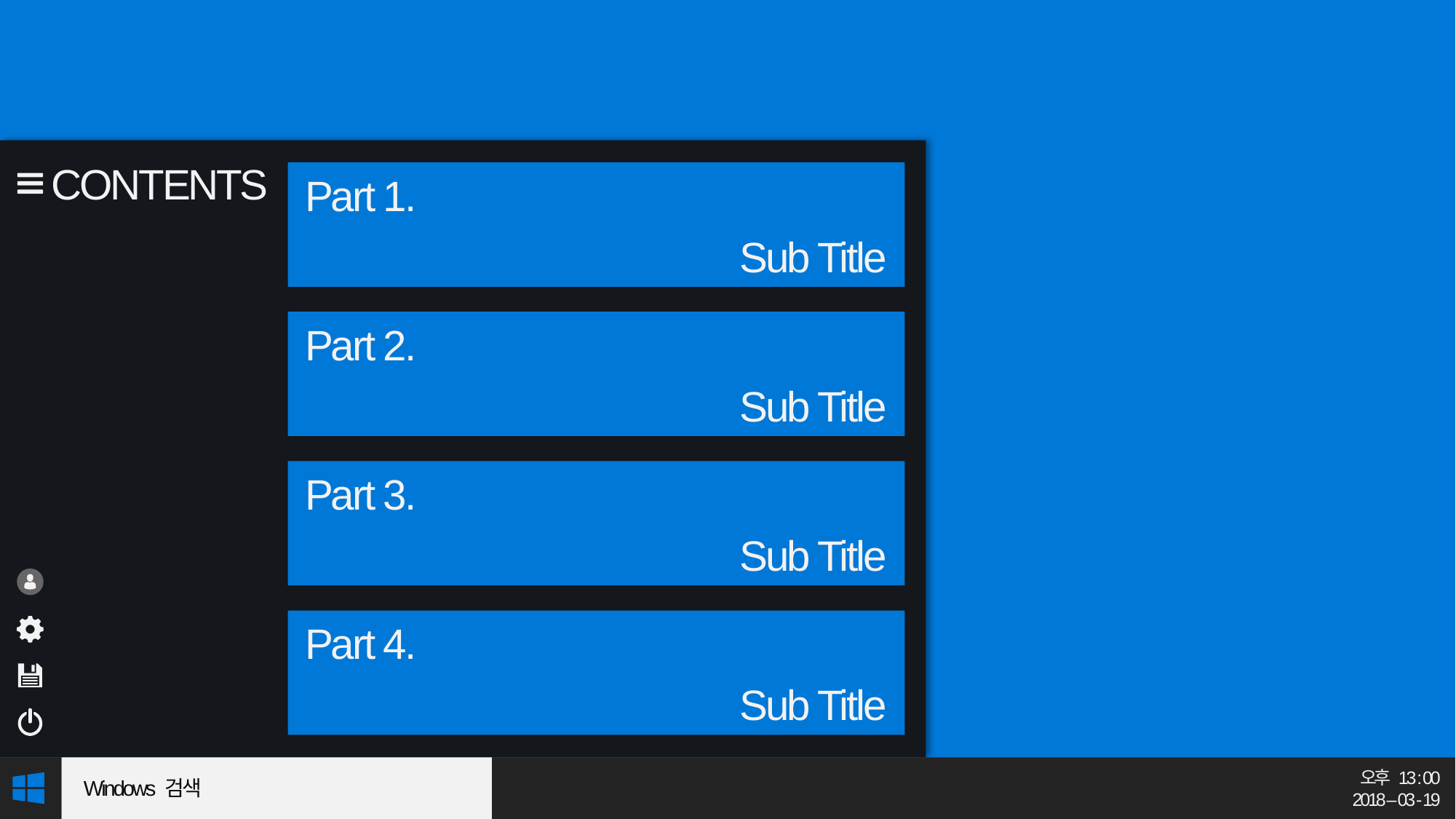

CONTENTS

Part 1.
Sub Title

Part 2.
Sub Title

Part 3.
Sub Title

Part 4.
Sub Title

오후 13 : 00
2018 – 03 - 19
Windows 검색